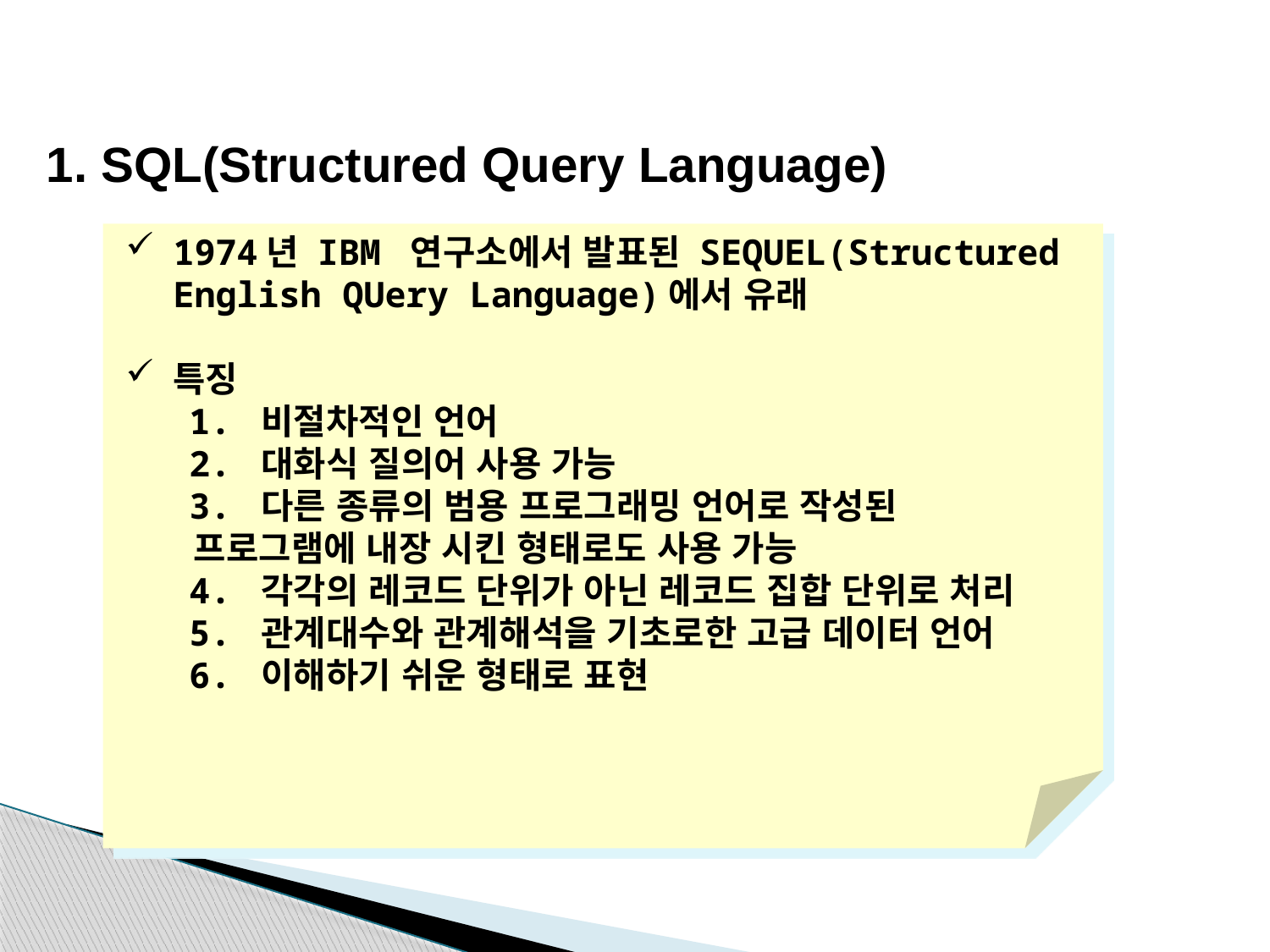

1. SQL(Structured Query Language)
1974년 IBM 연구소에서 발표된 SEQUEL(Structured English QUery Language)에서 유래

특징
   1. 비절차적인 언어
   2. 대화식 질의어 사용 가능
   3. 다른 종류의 범용 프로그래밍 언어로 작성된
      프로그램에 내장 시킨 형태로도 사용 가능
   4. 각각의 레코드 단위가 아닌 레코드 집합 단위로 처리
   5. 관계대수와 관계해석을 기초로한 고급 데이터 언어
   6. 이해하기 쉬운 형태로 표현